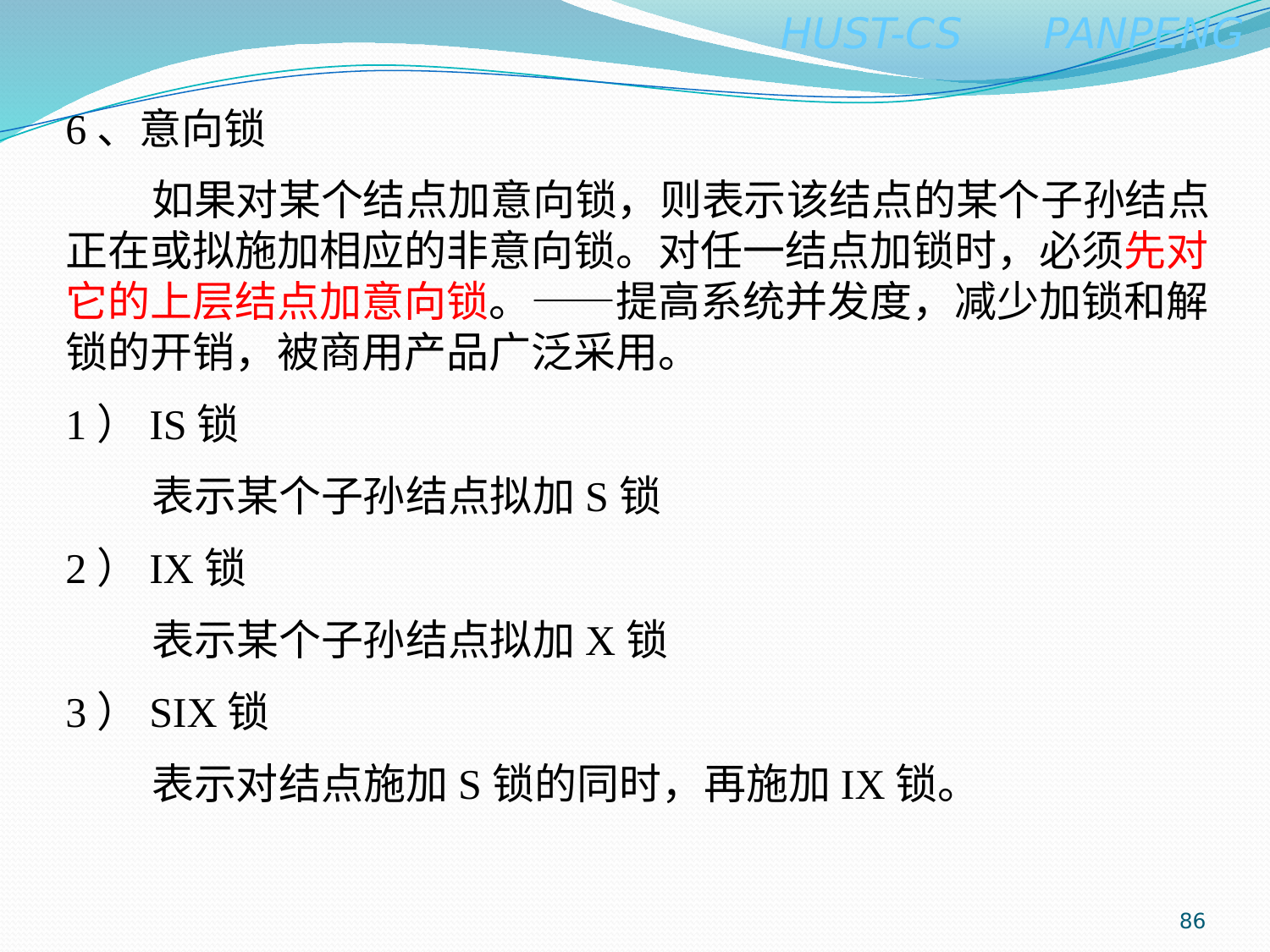

6、意向锁
        如果对某个结点加意向锁，则表示该结点的某个子孙结点正在或拟施加相应的非意向锁。对任一结点加锁时，必须先对它的上层结点加意向锁。——提高系统并发度，减少加锁和解锁的开销，被商用产品广泛采用。
1）IS锁
        表示某个子孙结点拟加S锁
2）IX锁
        表示某个子孙结点拟加X锁
3）SIX锁
        表示对结点施加S锁的同时，再施加IX锁。
86